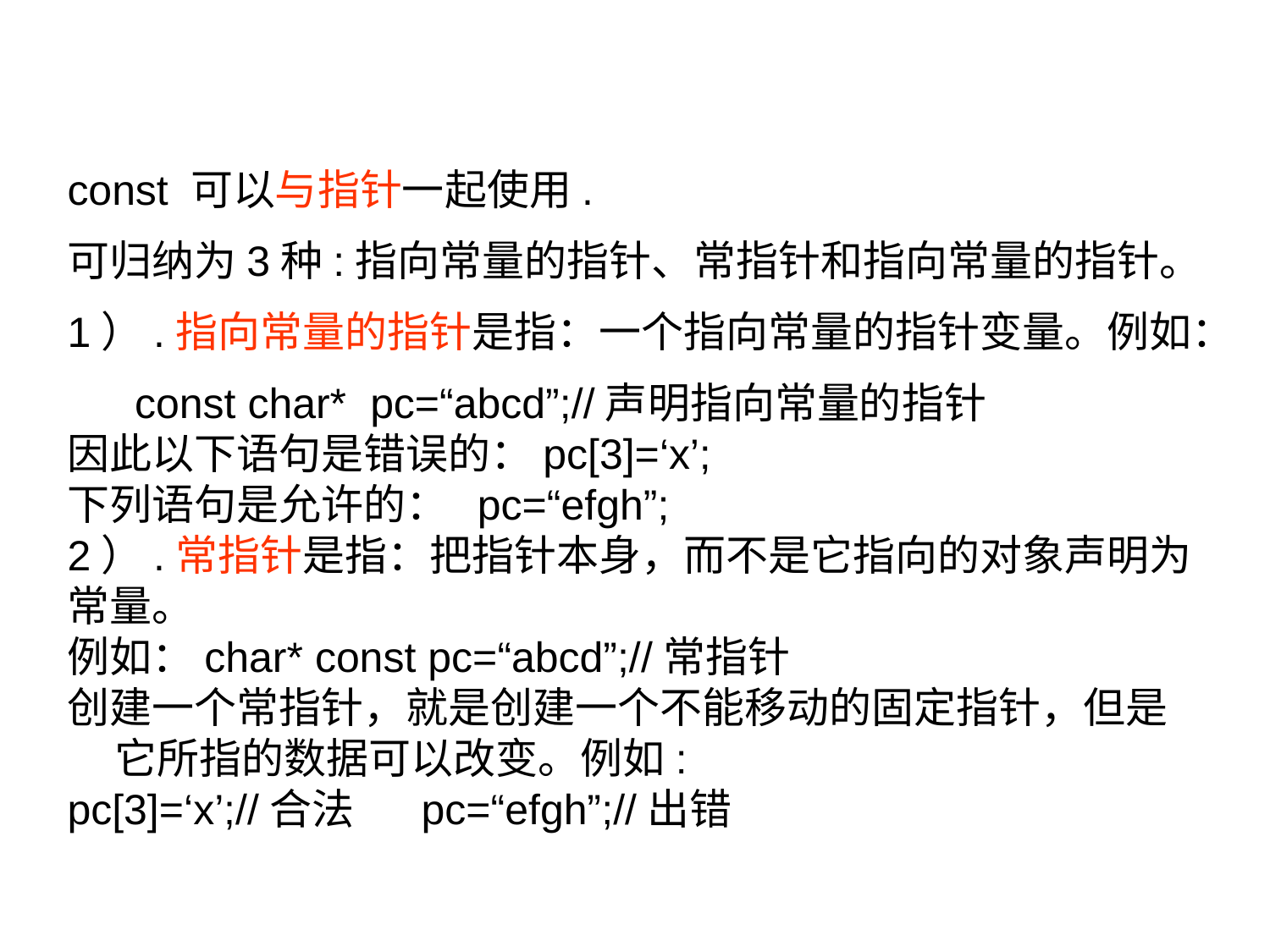

const 可以与指针一起使用.
可归纳为3种:指向常量的指针、常指针和指向常量的指针。
1）.指向常量的指针是指：一个指向常量的指针变量。例如： const char*  pc=“abcd”;//声明指向常量的指针
因此以下语句是错误的：pc[3]=‘x’;
下列语句是允许的：  pc=“efgh”;
2）.常指针是指：把指针本身，而不是它指向的对象声明为
常量。
例如：char* const pc=“abcd”;//常指针
创建一个常指针，就是创建一个不能移动的固定指针，但是它所指的数据可以改变。例如:
pc[3]=‘x’;//合法      pc=“efgh”;//出错